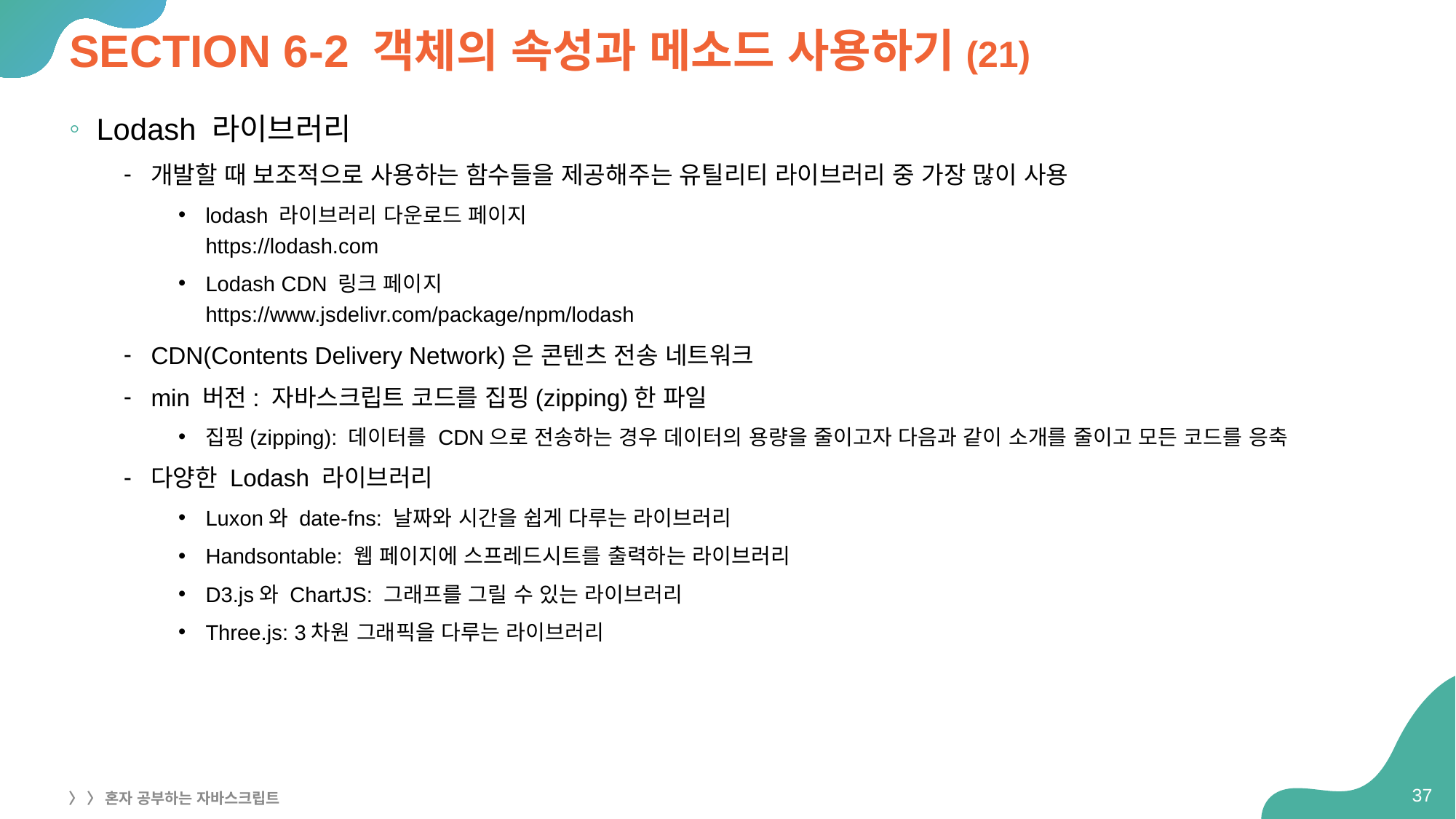

# SECTION 6-2 객체의 속성과 메소드 사용하기(21)
Lodash 라이브러리
개발할 때 보조적으로 사용하는 함수들을 제공해주는 유틸리티 라이브러리 중 가장 많이 사용
lodash 라이브러리 다운로드 페이지
https://lodash.com
Lodash CDN 링크 페이지
https://www.jsdelivr.com/package/npm/lodash
CDN(Contents Delivery Network)은 콘텐츠 전송 네트워크
min 버전: 자바스크립트 코드를 집핑(zipping)한 파일
집핑(zipping): 데이터를 CDN으로 전송하는 경우 데이터의 용량을 줄이고자 다음과 같이 소개를 줄이고 모든 코드를 응축
다양한 Lodash 라이브러리
Luxon와 date-fns: 날짜와 시간을 쉽게 다루는 라이브러리
Handsontable: 웹 페이지에 스프레드시트를 출력하는 라이브러리
D3.js와 ChartJS: 그래프를 그릴 수 있는 라이브러리
Three.js: 3차원 그래픽을 다루는 라이브러리

37
〉 〉 혼자 공부하는 자바스크립트